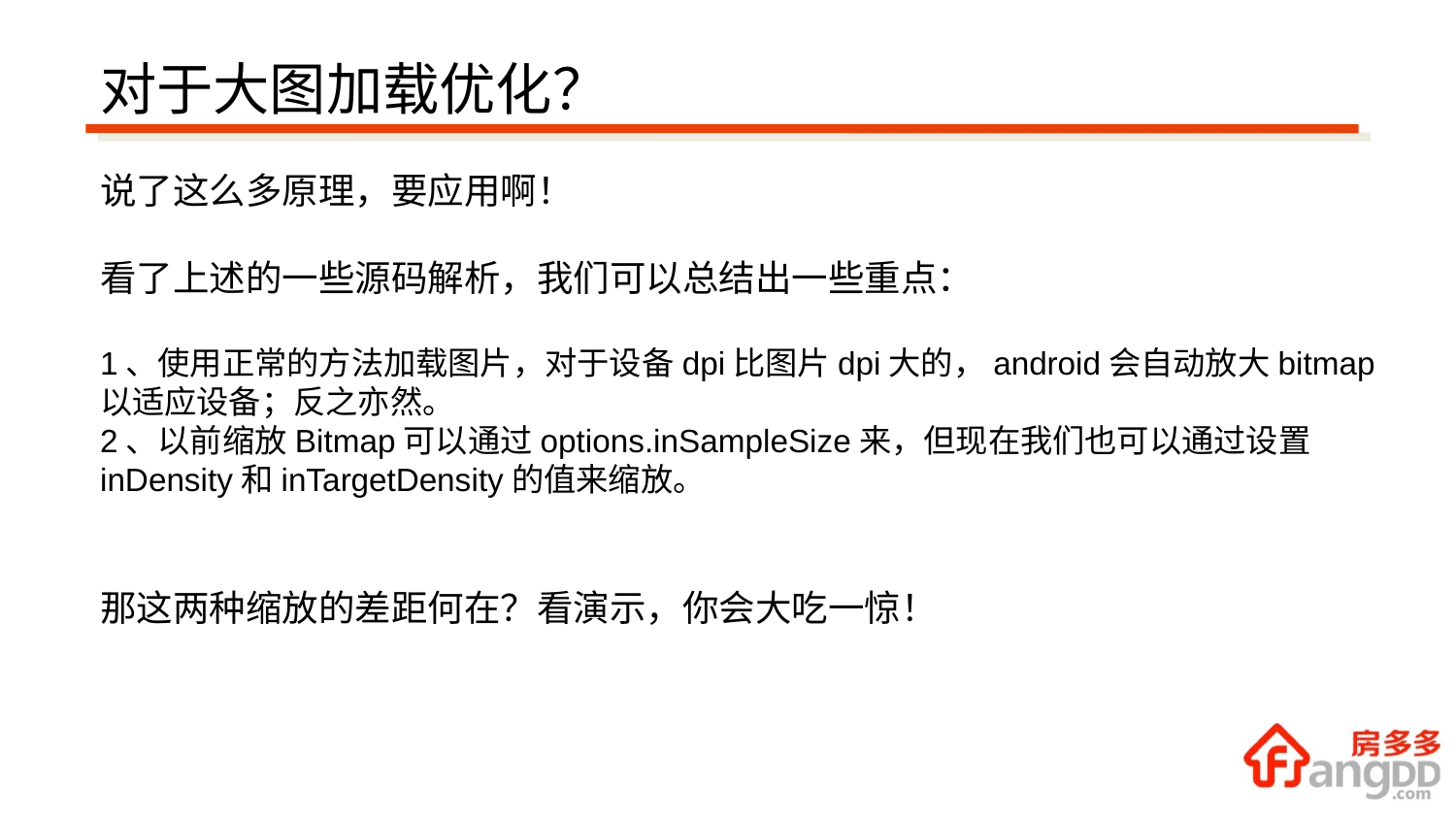

对于大图加载优化？

说了这么多原理，要应用啊！

看了上述的一些源码解析，我们可以总结出一些重点：

1、使用正常的方法加载图片，对于设备dpi比图片dpi大的，android会自动放大bitmap以适应设备；反之亦然。
2、以前缩放Bitmap可以通过options.inSampleSize来，但现在我们也可以通过设置inDensity和inTargetDensity的值来缩放。

那这两种缩放的差距何在？看演示，你会大吃一惊！